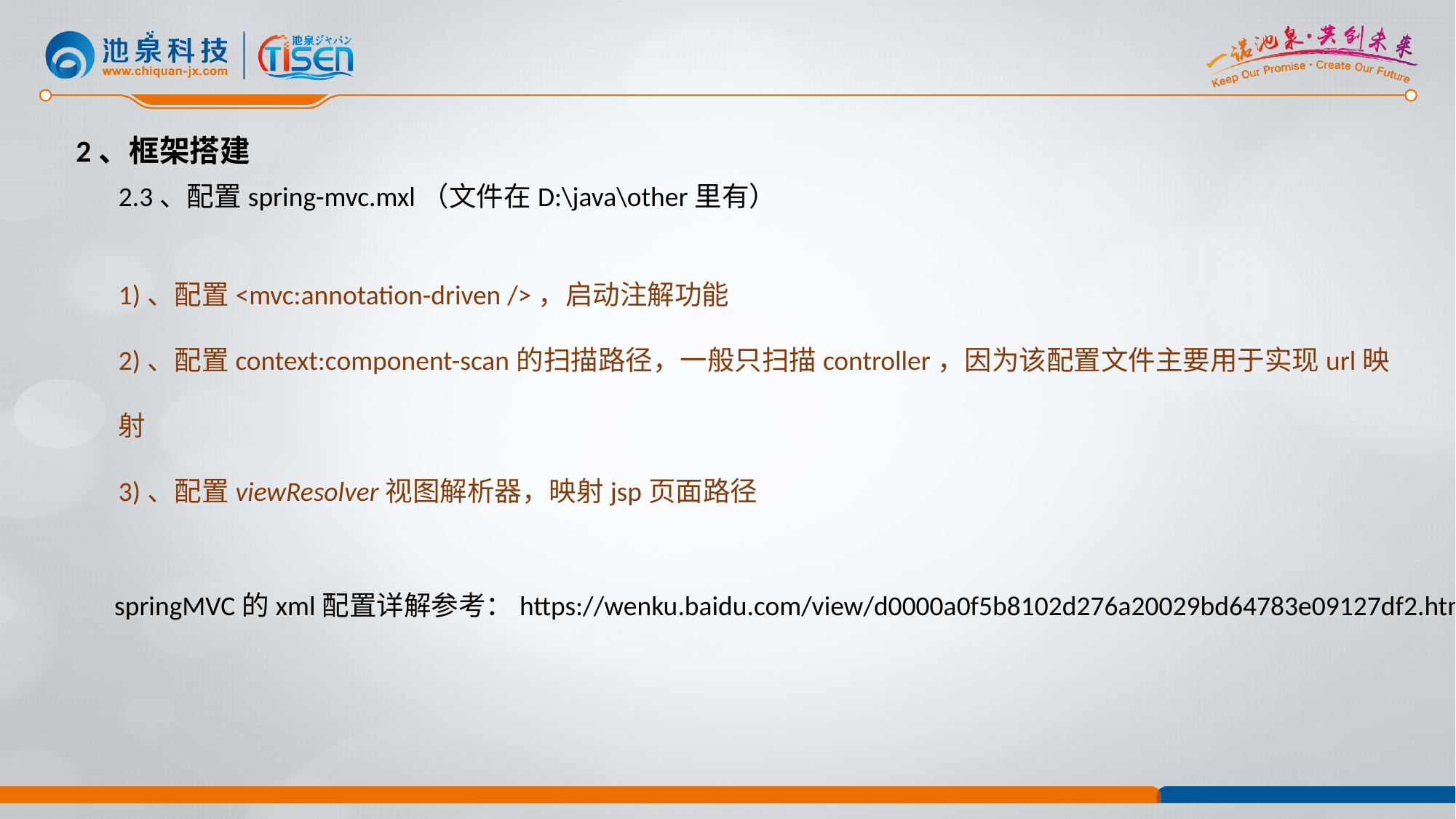

2、框架搭建
2.3、配置spring-mvc.mxl（文件在D:\java\other里有）

1)、配置<mvc:annotation-driven />，启动注解功能
2)、配置context:component-scan的扫描路径，一般只扫描controller，因为该配置文件主要用于实现url映射
3)、配置viewResolver视图解析器，映射jsp页面路径
springMVC的xml配置详解参考：https://wenku.baidu.com/view/d0000a0f5b8102d276a20029bd64783e09127df2.html